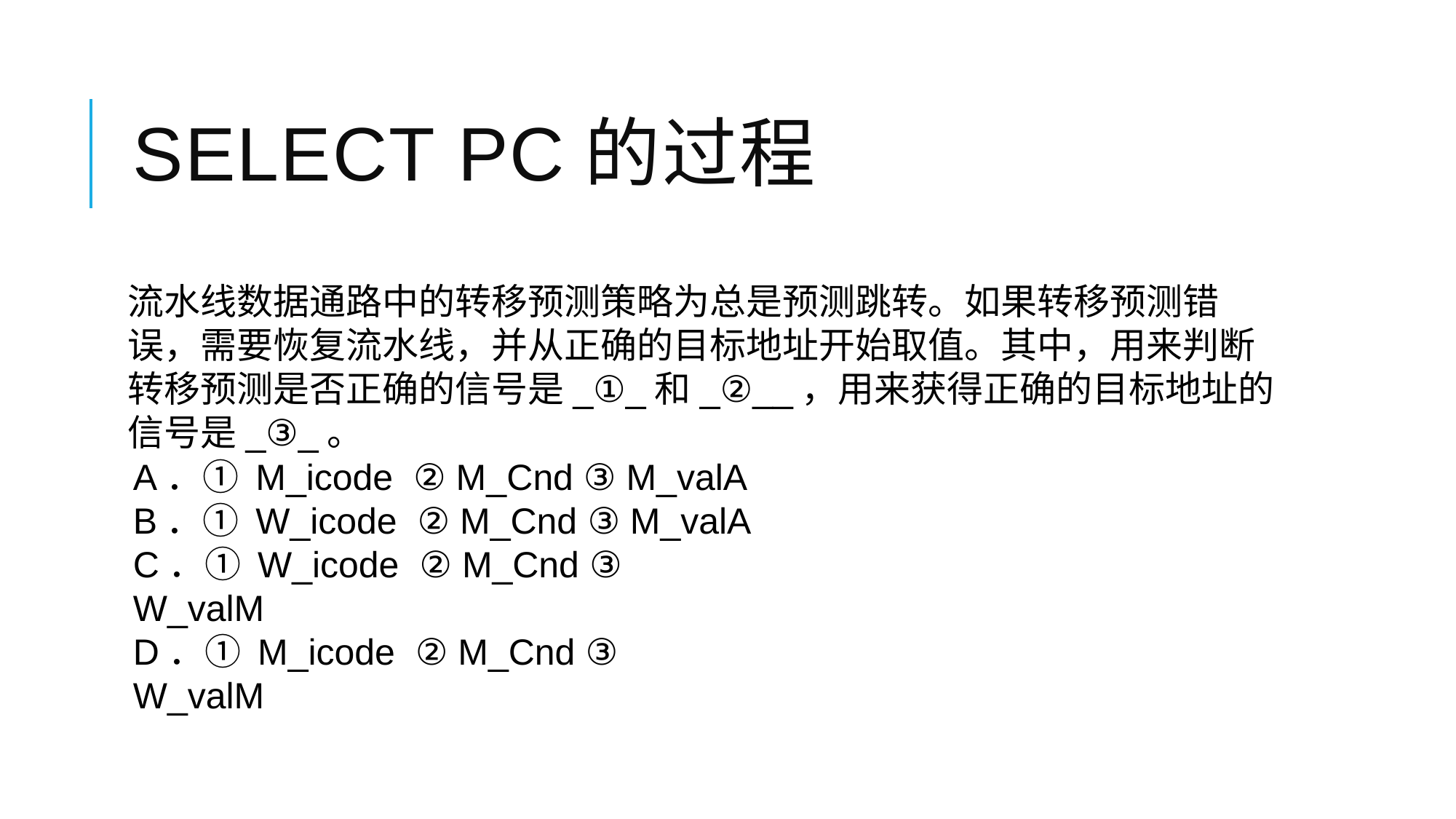

# Select PC的过程
流水线数据通路中的转移预测策略为总是预测跳转。如果转移预测错误，需要恢复流水线，并从正确的目标地址开始取值。其中，用来判断转移预测是否正确的信号是_①_和_②__，用来获得正确的目标地址的信号是_③_。
A．① M_icode  ② M_Cnd ③ M_valA
B．① W_icode  ② M_Cnd ③ M_valA
C．① W_icode  ② M_Cnd ③ W_valM
D．① M_icode  ② M_Cnd ③ W_valM